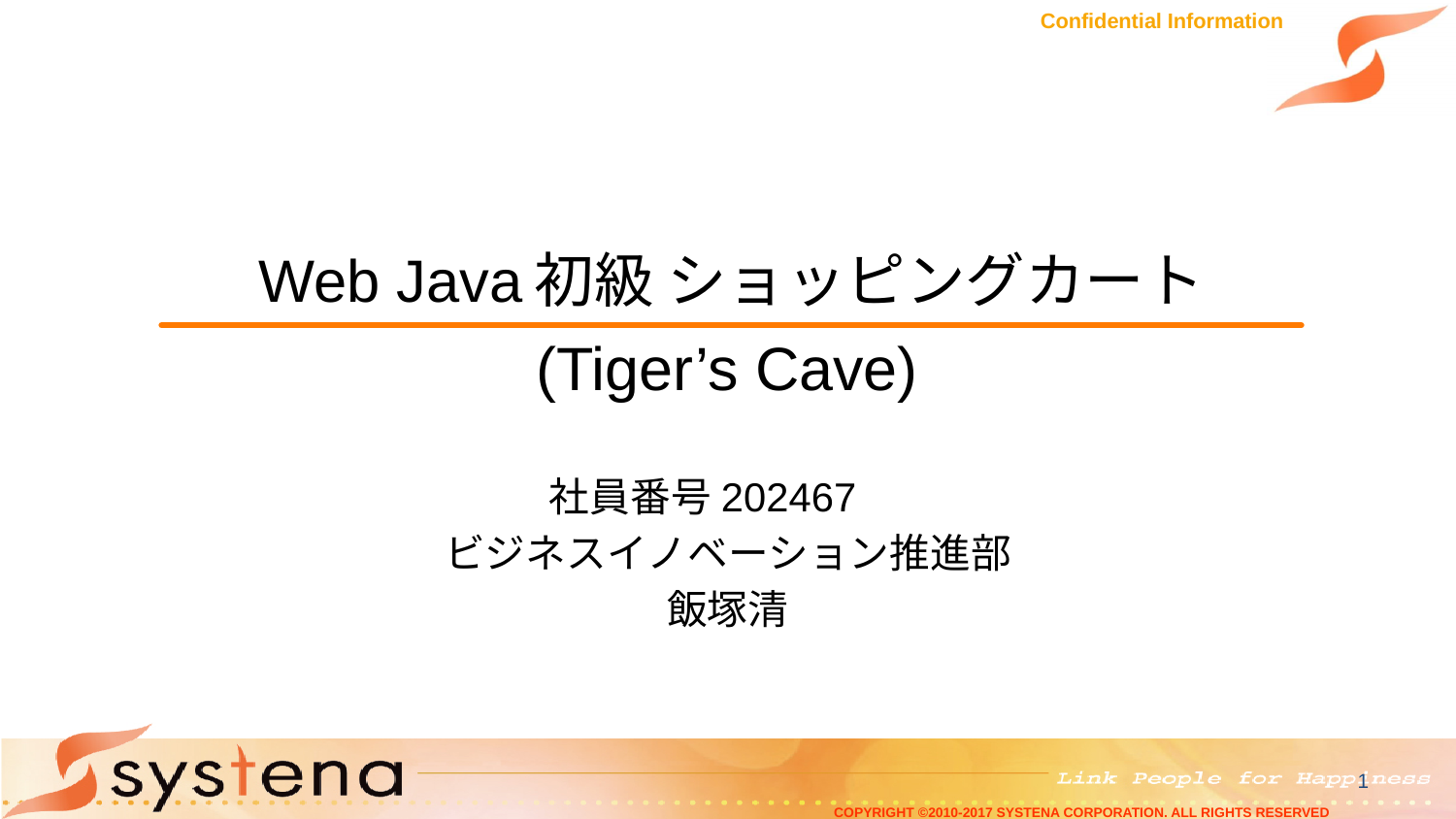

# Web Java初級 ショッピングカート
(Tiger’s Cave)
社員番号202467
ビジネスイノベーション推進部
飯塚清
1